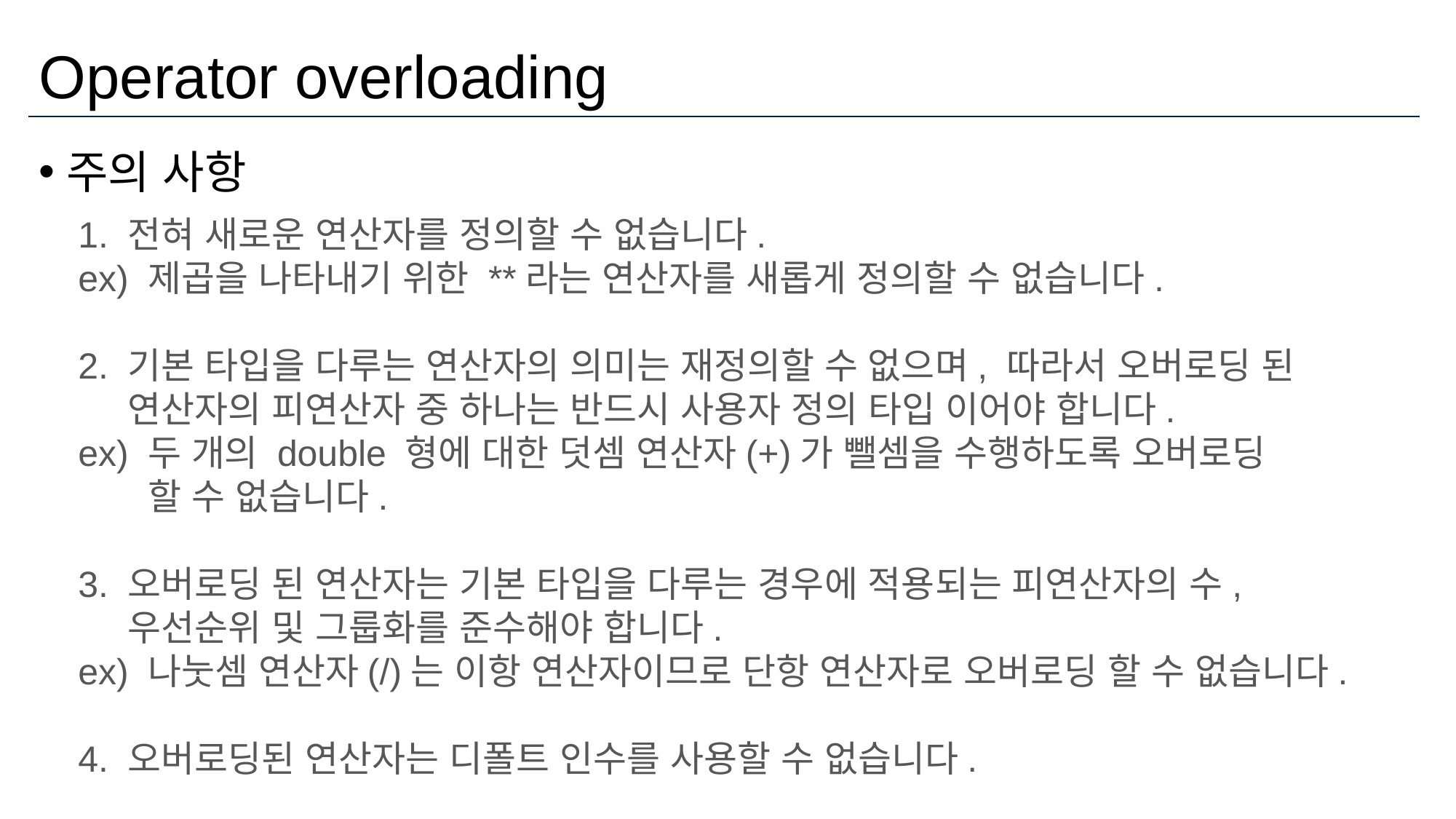

# Operator overloading
주의 사항
1. 전혀 새로운 연산자를 정의할 수 없습니다.
ex) 제곱을 나타내기 위한 **라는 연산자를 새롭게 정의할 수 없습니다.

2. 기본 타입을 다루는 연산자의 의미는 재정의할 수 없으며, 따라서 오버로딩 된
    연산자의 피연산자 중 하나는 반드시 사용자 정의 타입 이어야 합니다.
ex) 두 개의 double 형에 대한 덧셈 연산자(+)가 뺄셈을 수행하도록 오버로딩
      할 수 없습니다.

3. 오버로딩 된 연산자는 기본 타입을 다루는 경우에 적용되는 피연산자의 수,
    우선순위 및 그룹화를 준수해야 합니다.
ex) 나눗셈 연산자(/)는 이항 연산자이므로 단항 연산자로 오버로딩 할 수 없습니다.

4. 오버로딩된 연산자는 디폴트 인수를 사용할 수 없습니다.